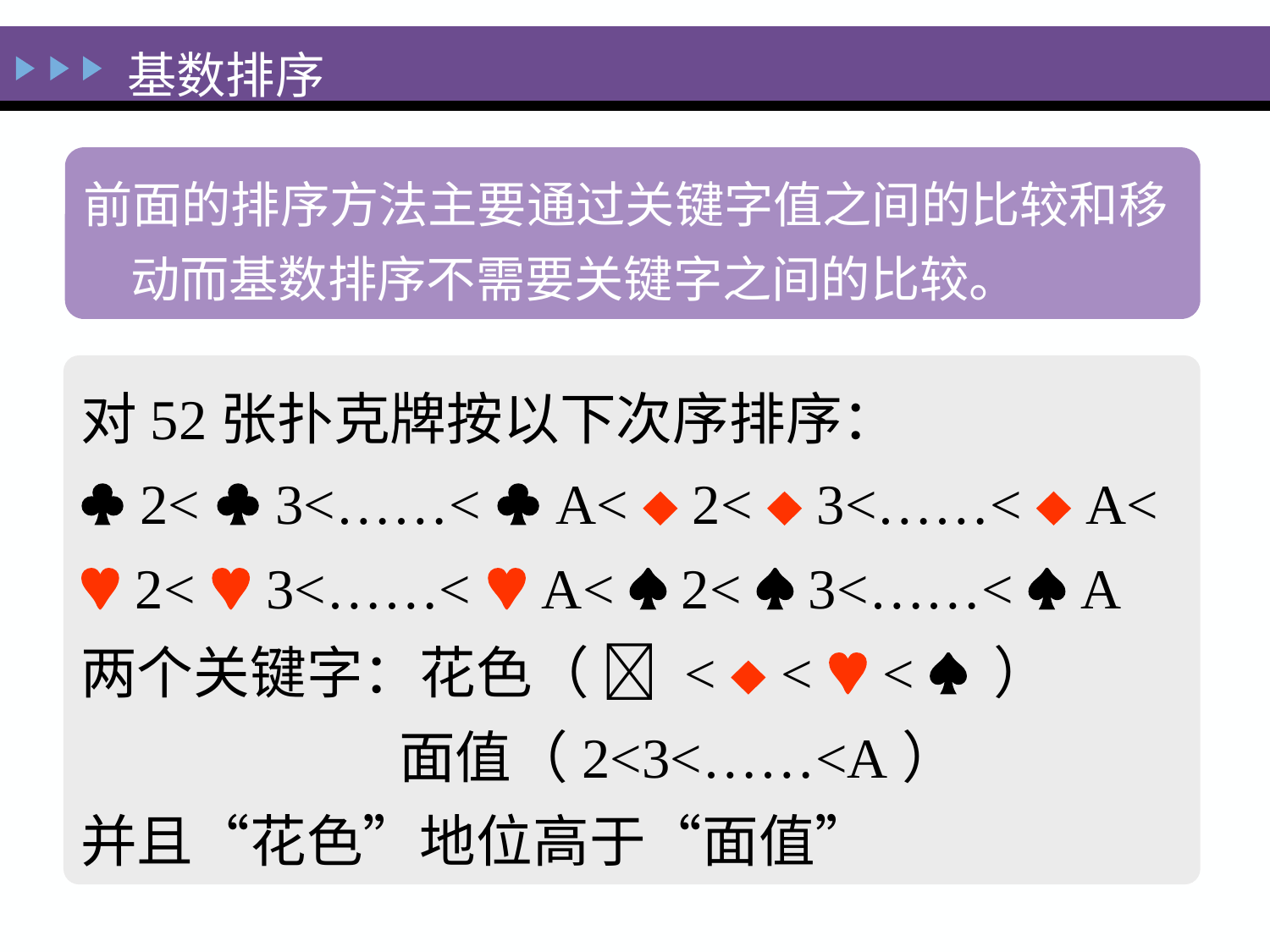

基数排序
前面的排序方法主要通过关键字值之间的比较和移动而基数排序不需要关键字之间的比较。
对52张扑克牌按以下次序排序：
♣ 2< ♣ 3<……< ♣ A< ♦ 2< ♦ 3<……< ♦ A<
♥ 2< ♥ 3<……< ♥ A< ♠ 2< ♠ 3<……< ♠ A
两个关键字：花色（ ♣ < ♦ < ♥ < ♠ ）
                        面值（2<3<……<A）
并且“花色”地位高于“面值”